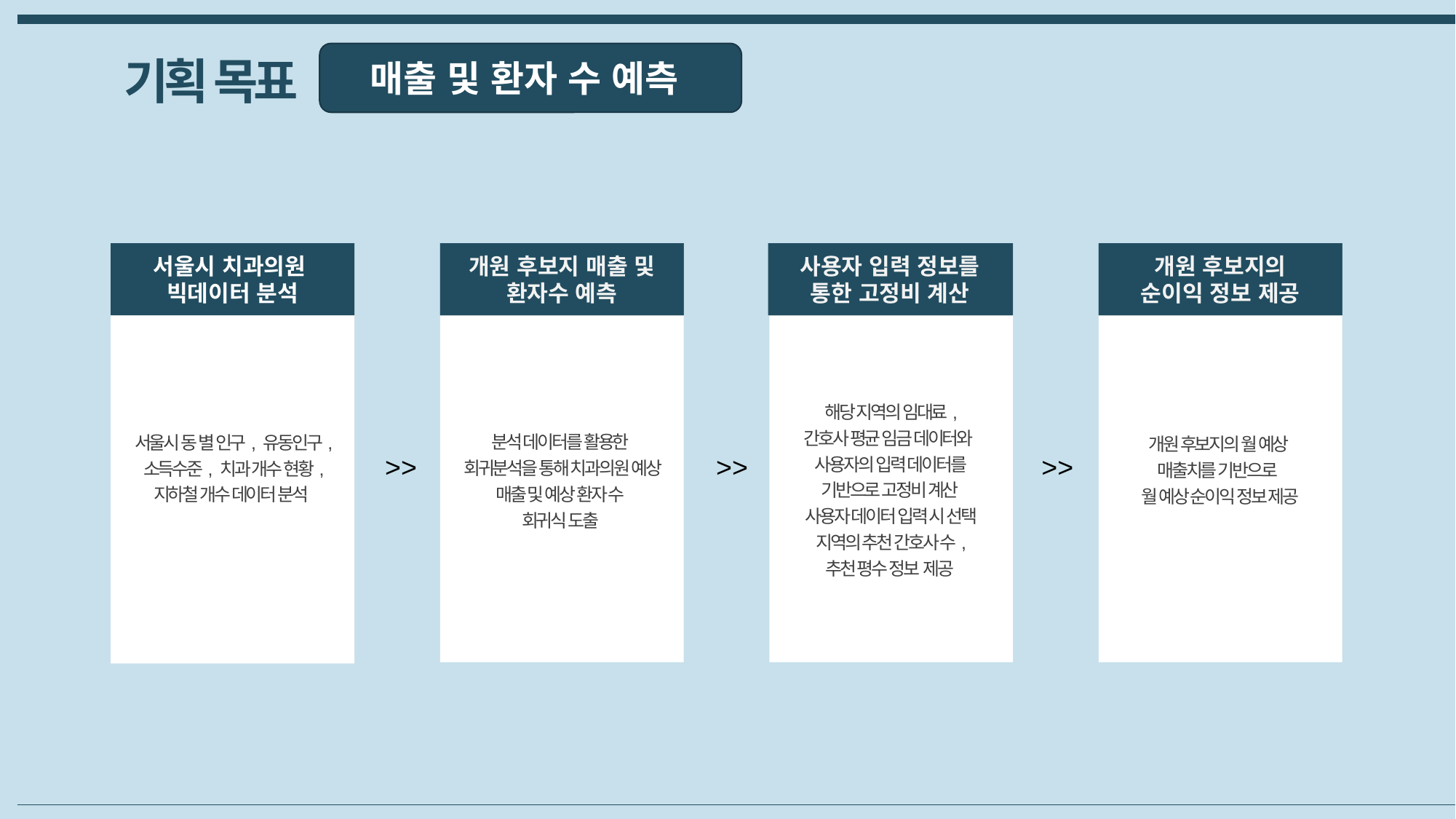

기획 목표  -
매출 및 환자 수 예측
서울시 치과의원
빅데이터 분석
개원 후보지 매출 및
환자수 예측

사용자 입력 정보를
통한 고정비 계산

개원 후보지의
순이익 정보 제공

해당 지역의 임대료, 간호사 평균 임금 데이터와
사용자의 입력 데이터를 기반으로 고정비 계산
사용자 데이터 입력 시 선택 지역의 추천 간호사 수, 추천 평수 정보  제공

분석 데이터를 활용한
회귀분석을 통해 치과의원 예상 매출 및 예상 환자 수
회귀식 도출
서울시 동 별 인구, 유동인구, 소득수준, 치과 개수 현황, 지하철 개수 데이터 분석
개원 후보지의 월 예상
매출치를 기반으로
월 예상 순이익 정보 제공
>>
>>
>>